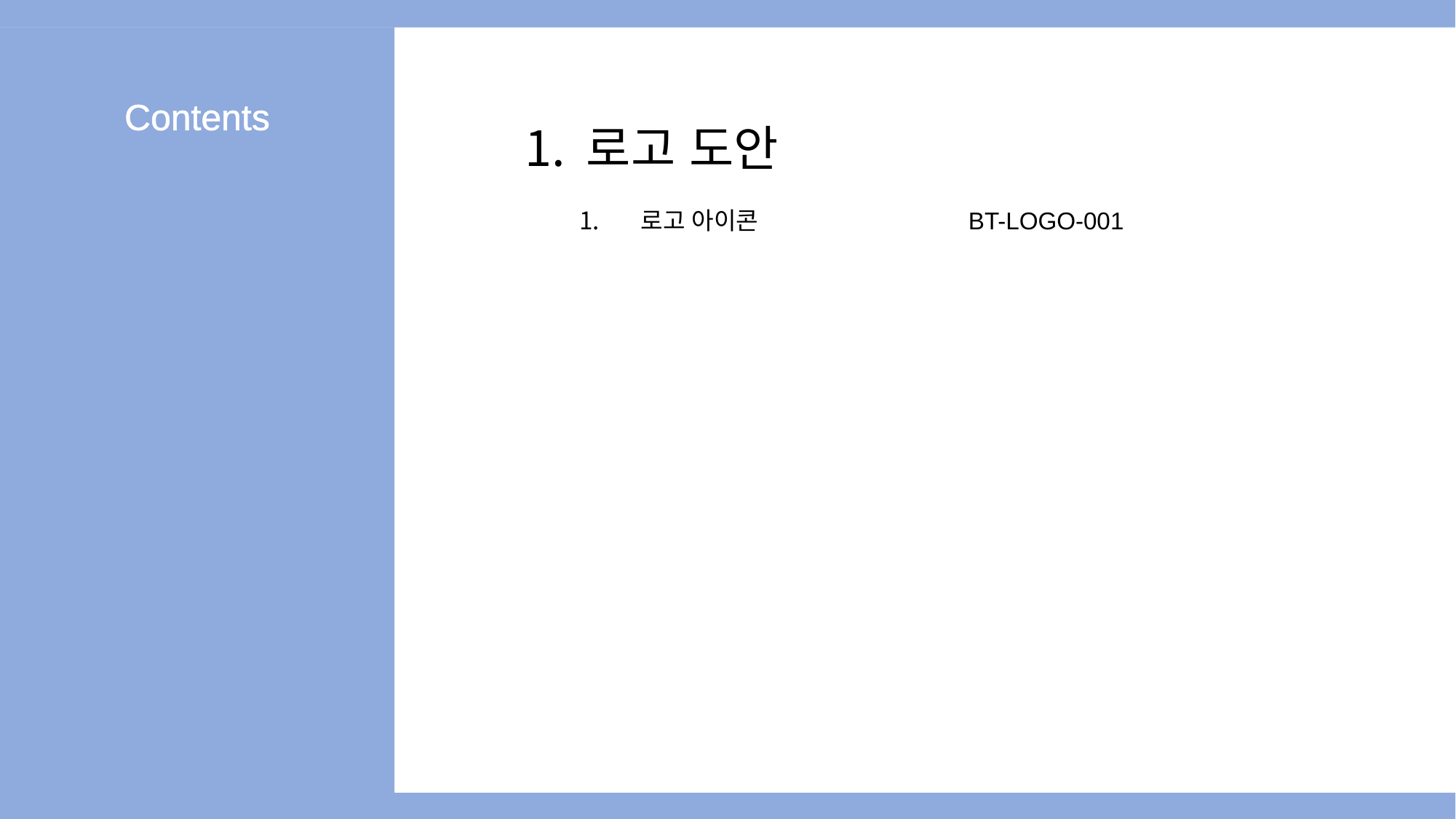

Contents

로고 도안
로고 아이콘 		BT-LOGO-001

3
건뮤니티 로고 설계서